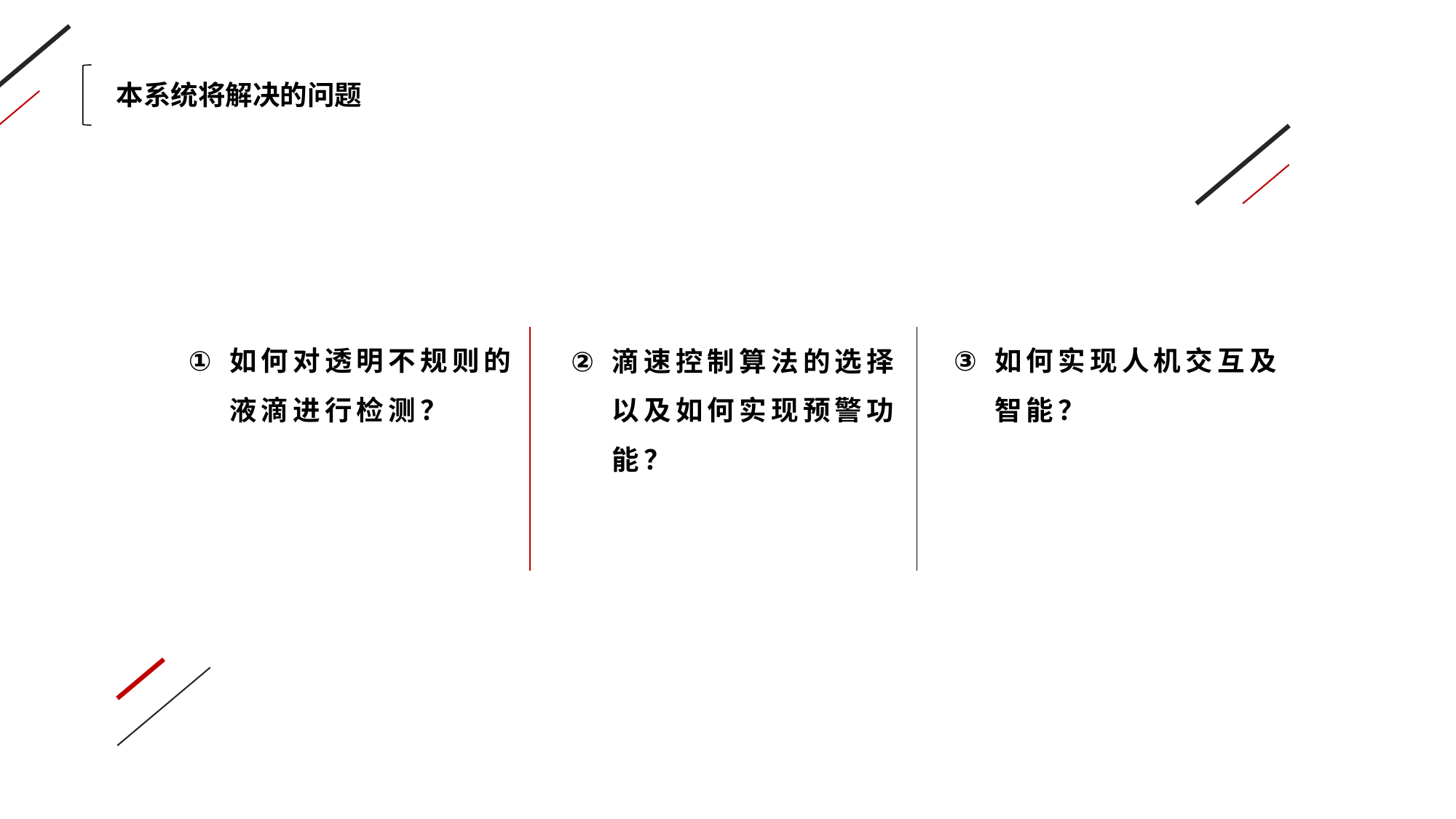

本系统将解决的问题

如何对透明不规则的液滴进行检测？
滴速控制算法的选择以及如何实现预警功能？
如何实现人机交互及智能？